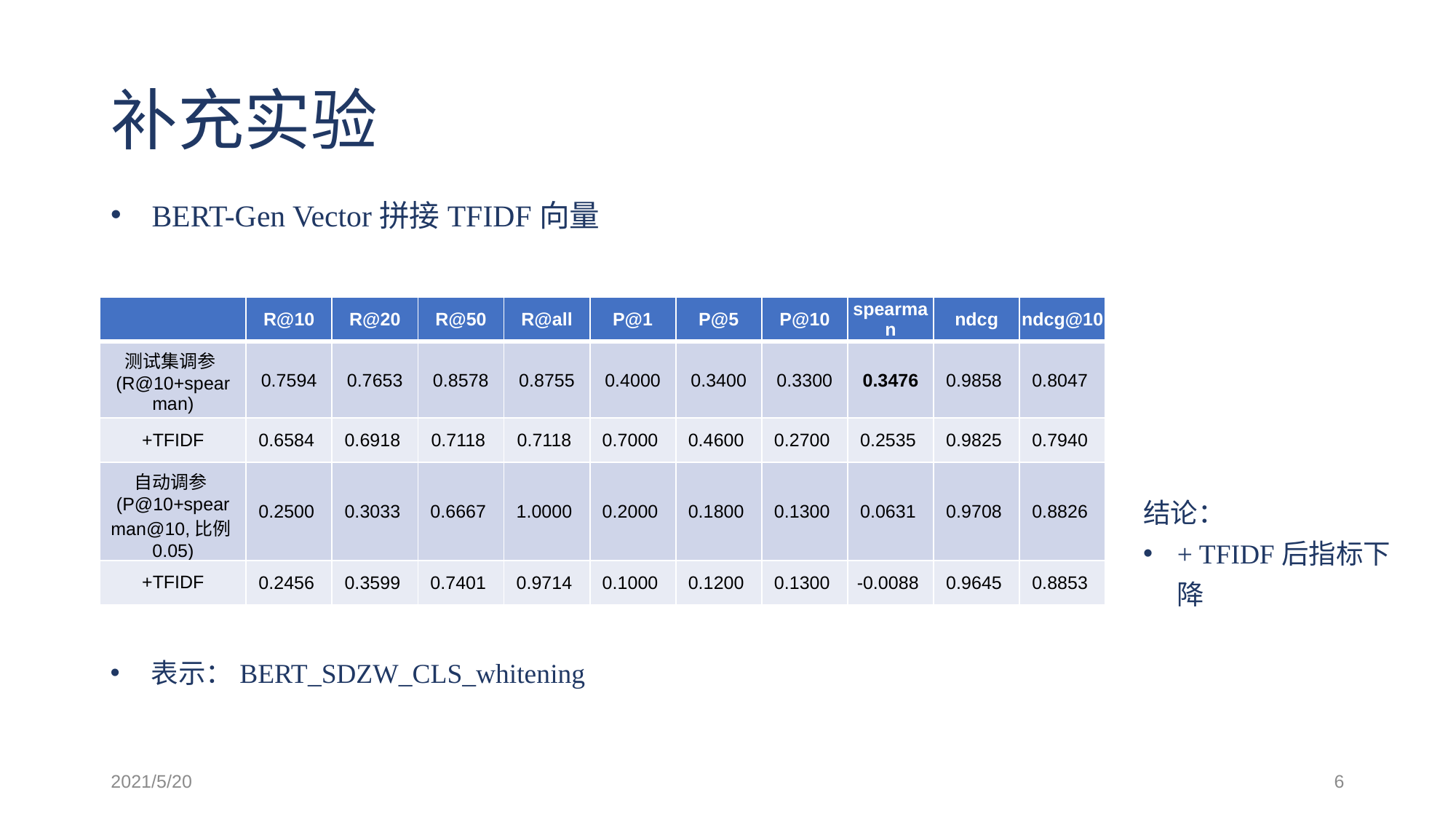

# 补充实验
BERT-Gen Vector拼接TFIDF向量
|  | R@10 | R@20 | R@50 | R@all | P@1 | P@5 | P@10 | spearman | ndcg | ndcg@10 |
| --- | --- | --- | --- | --- | --- | --- | --- | --- | --- | --- |
| 测试集调参(R@10+spearman) | 0.7594 | 0.7653 | 0.8578 | 0.8755 | 0.4000 | 0.3400 | 0.3300 | 0.3476 | 0.9858 | 0.8047 |
| +TFIDF | 0.6584 | 0.6918 | 0.7118 | 0.7118 | 0.7000 | 0.4600 | 0.2700 | 0.2535 | 0.9825 | 0.7940 |
| 自动调参(P@10+spearman@10,比例0.05) | 0.2500 | 0.3033 | 0.6667 | 1.0000 | 0.2000 | 0.1800 | 0.1300 | 0.0631 | 0.9708 | 0.8826 |
| +TFIDF | 0.2456 | 0.3599 | 0.7401 | 0.9714 | 0.1000 | 0.1200 | 0.1300 | -0.0088 | 0.9645 | 0.8853 |
结论：
+ TFIDF后指标下降
表示：BERT_SDZW_CLS_whitening
2021/5/20
6